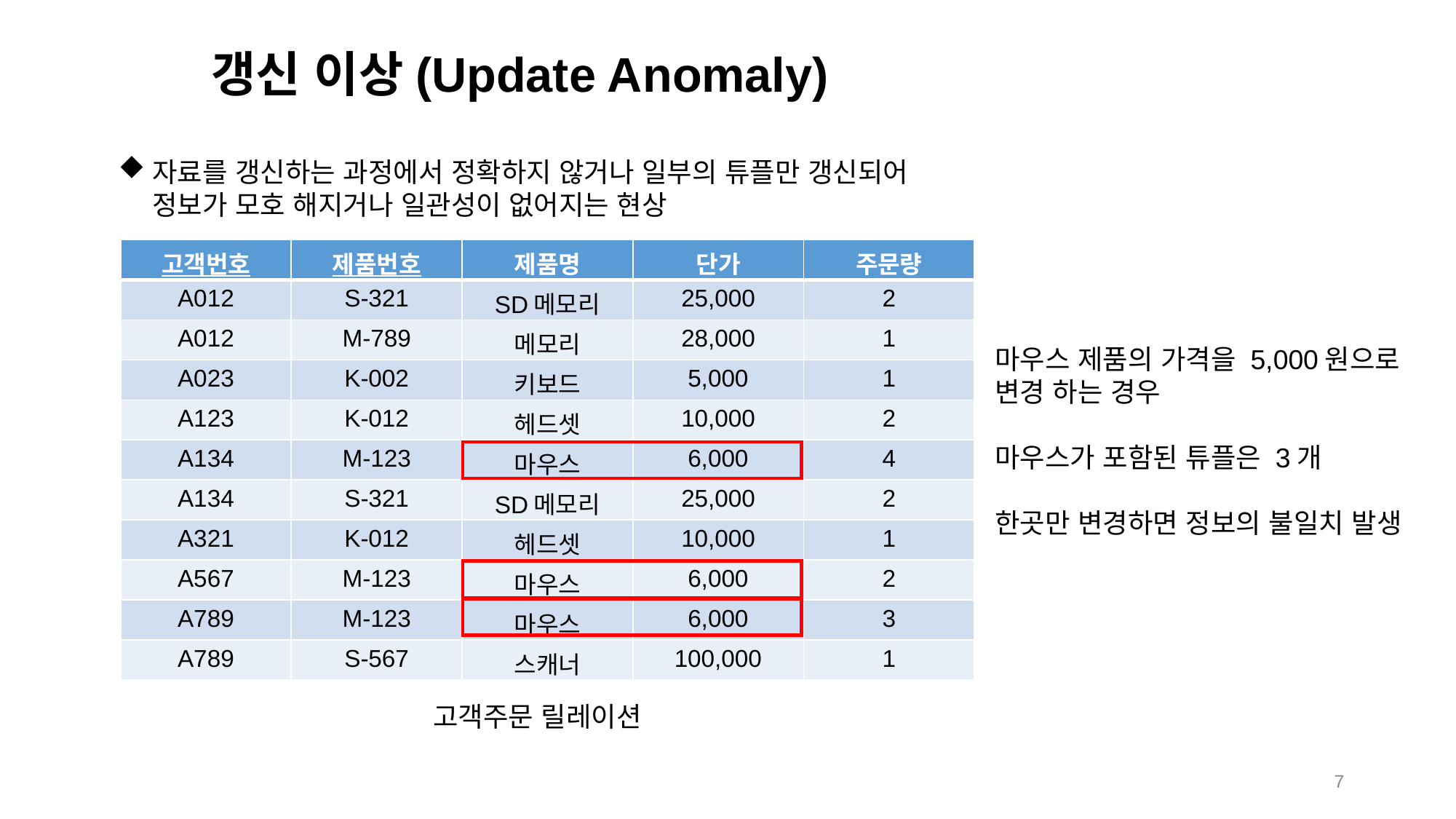

# 갱신 이상(Update Anomaly)
자료를 갱신하는 과정에서 정확하지 않거나 일부의 튜플만 갱신되어
정보가 모호 해지거나 일관성이 없어지는 현상
| 고객번호 | 제품번호 | 제품명 | 단가 | 주문량 |
| --- | --- | --- | --- | --- |
| A012 | S-321 | SD메모리 | 25,000 | 2 |
| A012 | M-789 | 메모리 | 28,000 | 1 |
| A023 | K-002 | 키보드 | 5,000 | 1 |
| A123 | K-012 | 헤드셋 | 10,000 | 2 |
| A134 | M-123 | 마우스 | 6,000 | 4 |
| A134 | S-321 | SD메모리 | 25,000 | 2 |
| A321 | K-012 | 헤드셋 | 10,000 | 1 |
| A567 | M-123 | 마우스 | 6,000 | 2 |
| A789 | M-123 | 마우스 | 6,000 | 3 |
| A789 | S-567 | 스캐너 | 100,000 | 1 |
마우스 제품의 가격을 5,000원으로 변경 하는 경우

마우스가 포함된 튜플은 3개

한곳만 변경하면 정보의 불일치 발생

고객주문 릴레이션
7